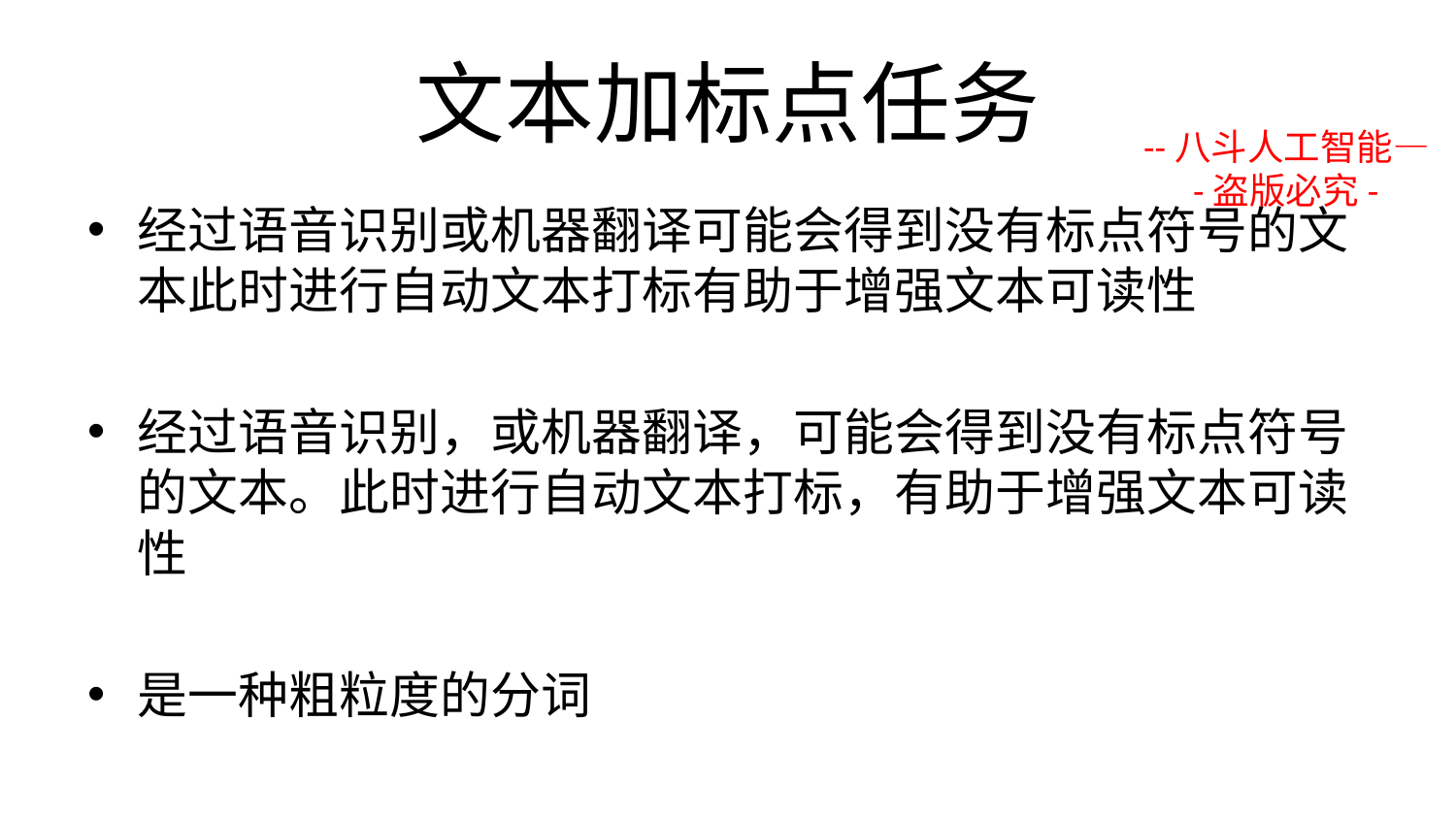

# 文本加标点任务
--八斗人工智能—
      -盗版必究-
经过语音识别或机器翻译可能会得到没有标点符号的文本此时进行自动文本打标有助于增强文本可读性

经过语音识别，或机器翻译，可能会得到没有标点符号的文本。此时进行自动文本打标，有助于增强文本可读性

是一种粗粒度的分词